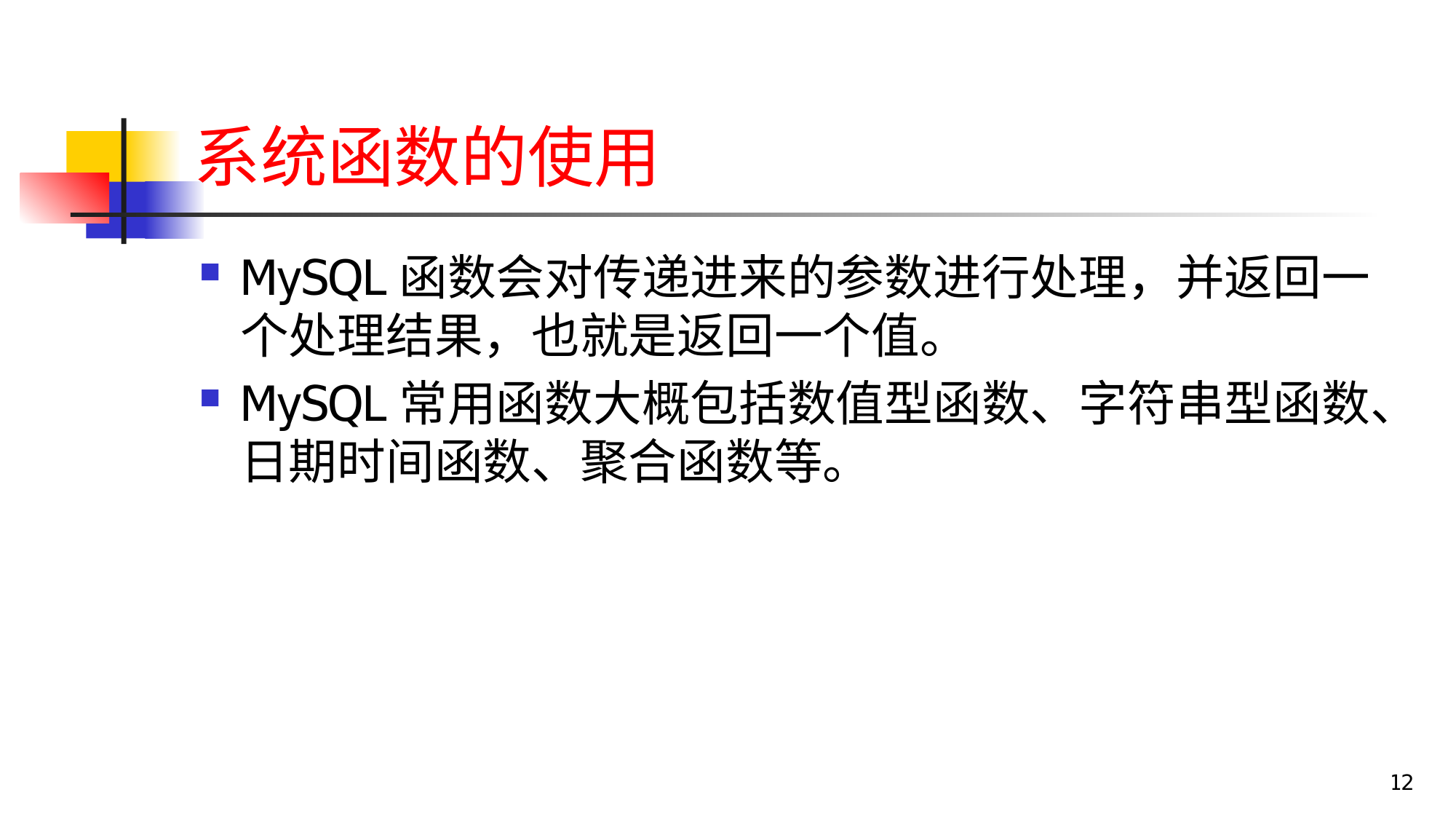

# 系统函数的使用
MySQL函数会对传递进来的参数进行处理，并返回一个处理结果，也就是返回一个值。
MySQL常用函数大概包括数值型函数、字符串型函数、日期时间函数、聚合函数等。

12